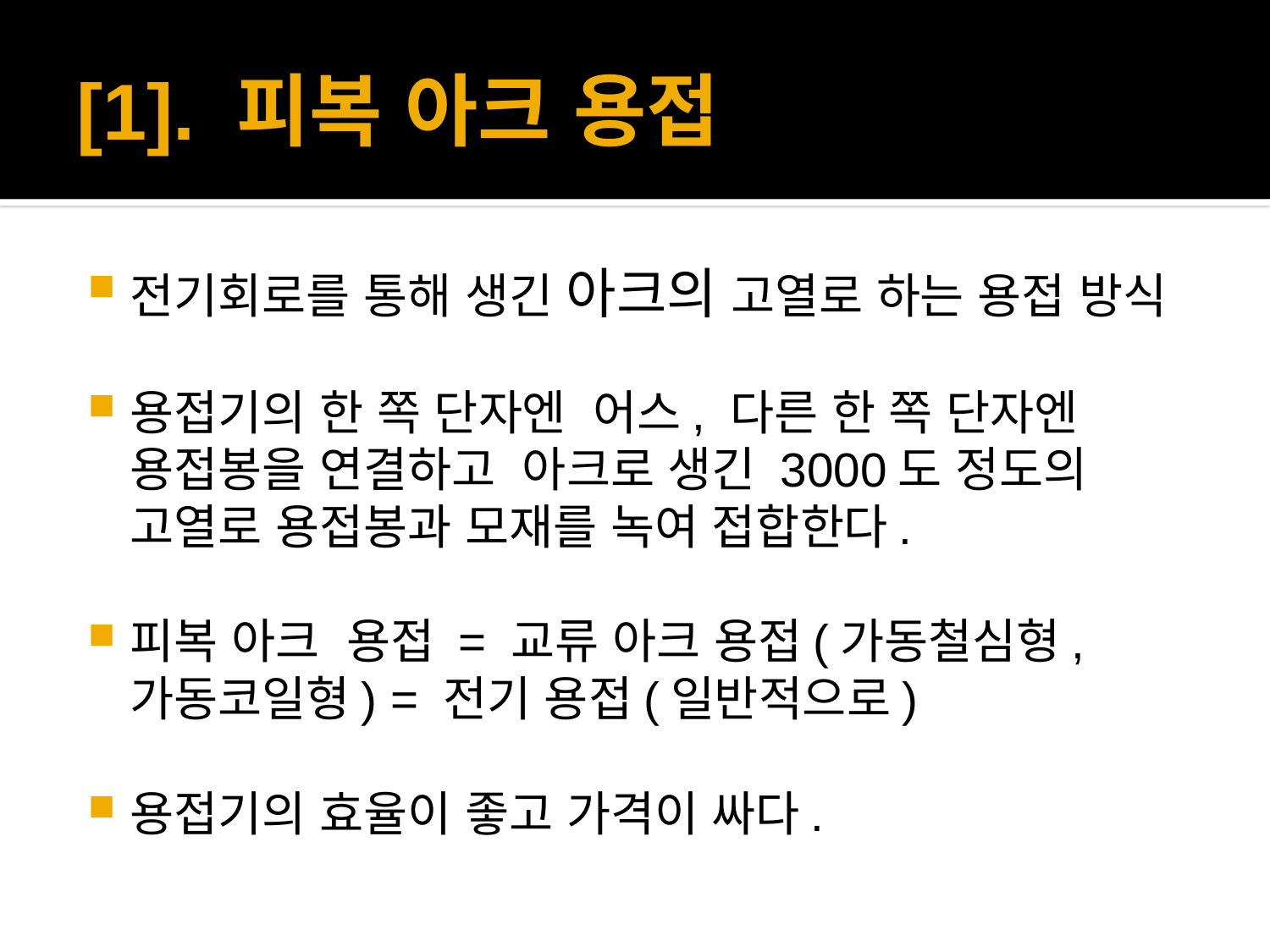

# [1]. 피복 아크 용접
전기회로를 통해 생긴 아크의 고열로 하는 용접 방식

용접기의 한 쪽 단자엔  어스, 다른 한 쪽 단자엔 용접봉을 연결하고  아크로 생긴 3000도 정도의 고열로 용접봉과 모재를 녹여 접합한다.

피복 아크  용접 = 교류 아크 용접(가동철심형,가동코일형) = 전기 용접(일반적으로)

용접기의 효율이 좋고 가격이 싸다.